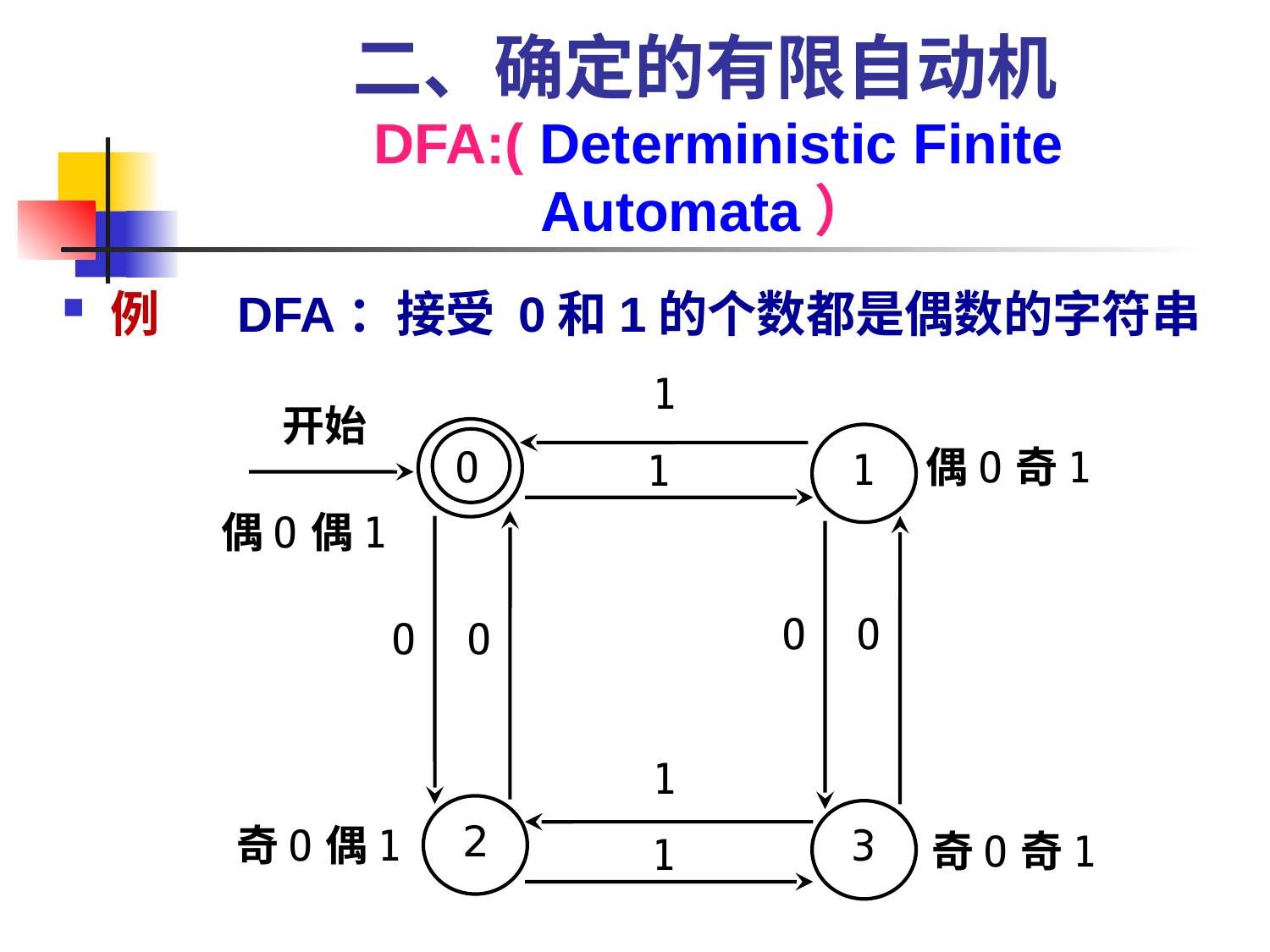

# 二、确定的有限自动机 DFA:( Deterministic Finite Automata）
例	DFA：接受 0和1的个数都是偶数的字符串
1
开始
偶0奇1

 1
0

1

偶0偶1

0
0
0
0
1
奇0偶1
奇0奇1
 2
 3

1